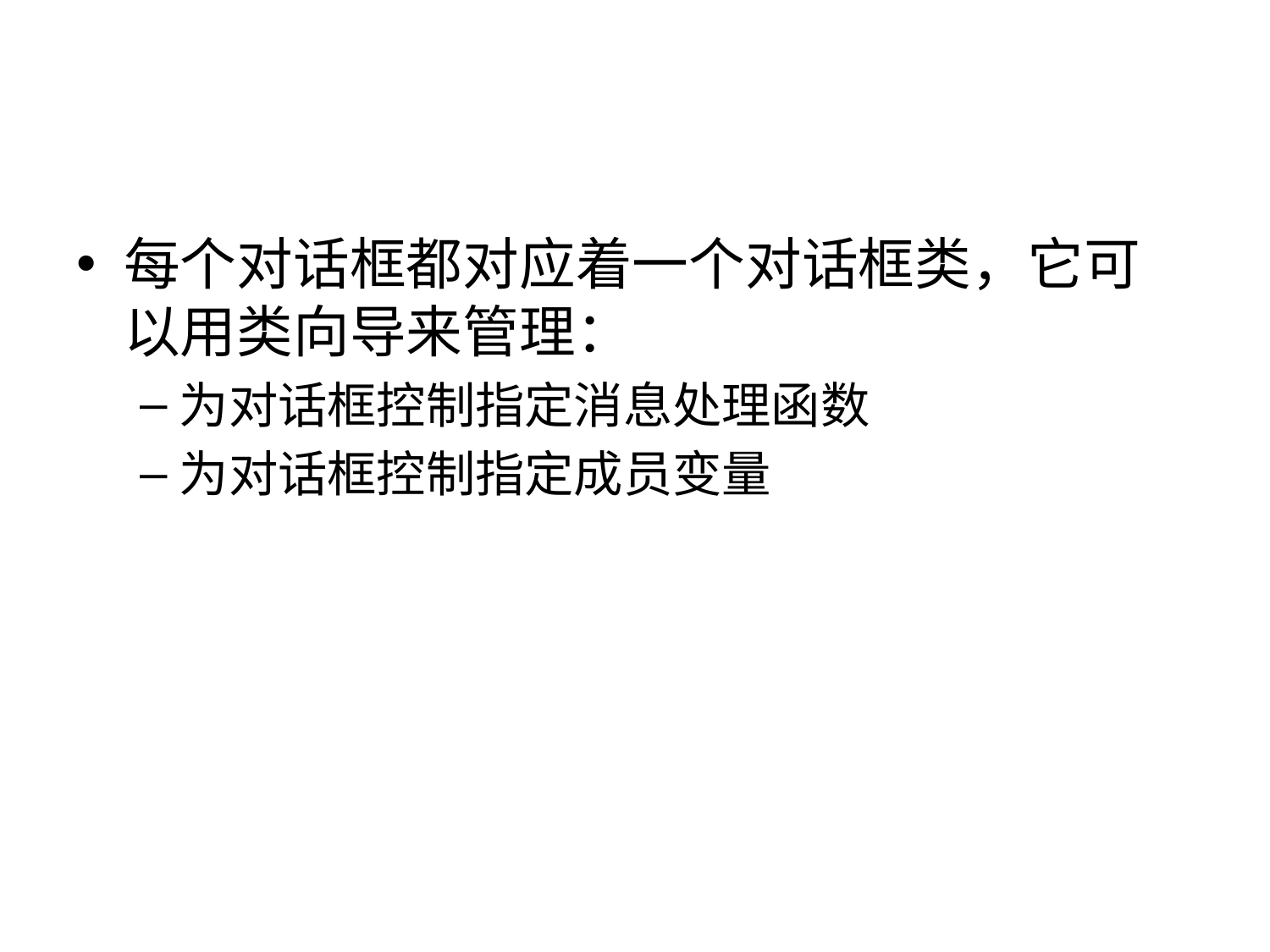

#
每个对话框都对应着一个对话框类，它可以用类向导来管理：
为对话框控制指定消息处理函数
为对话框控制指定成员变量